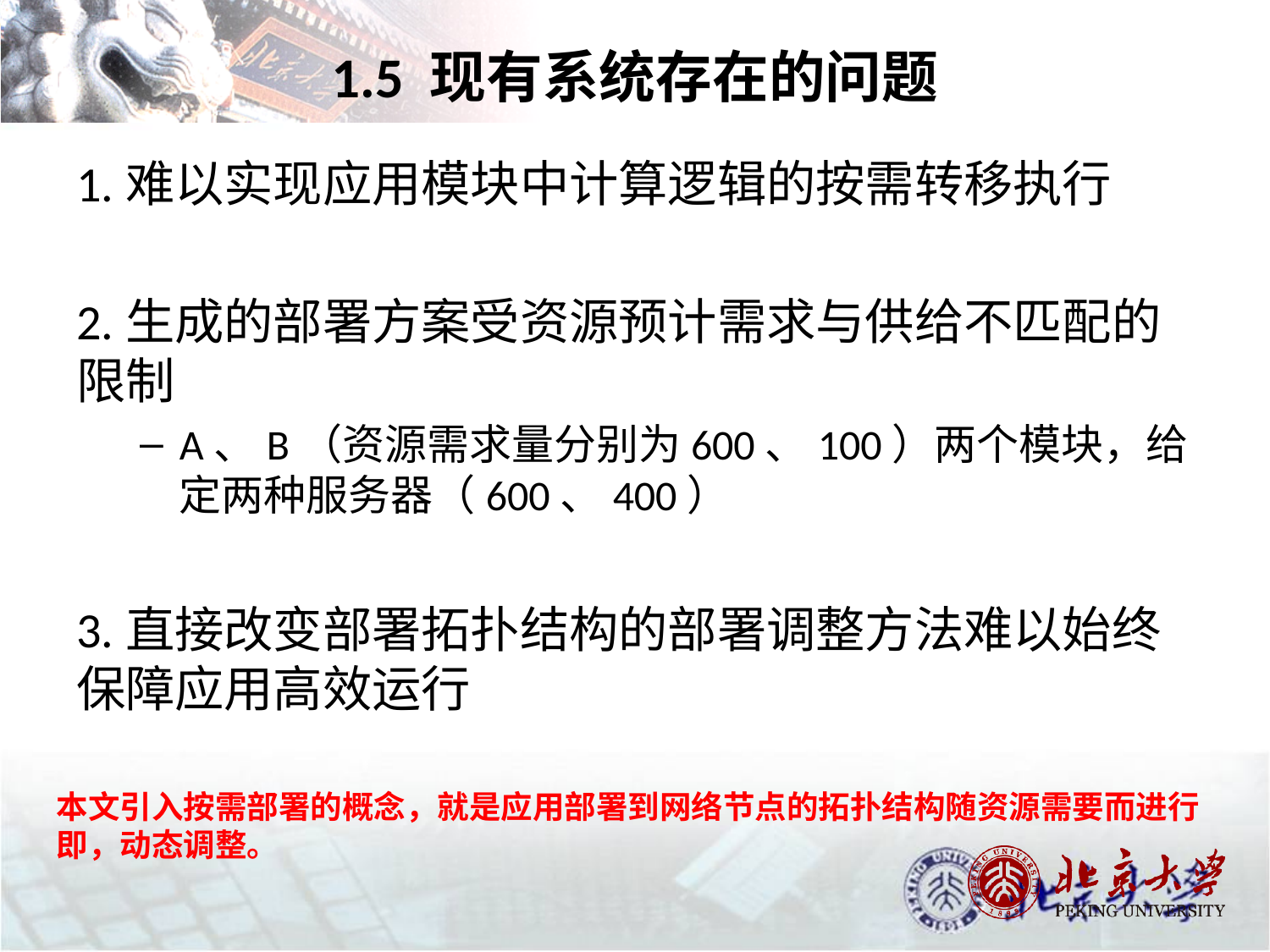

# 1.5 现有系统存在的问题
1.难以实现应用模块中计算逻辑的按需转移执行

2.生成的部署方案受资源预计需求与供给不匹配的限制
A、B（资源需求量分别为600、100）两个模块，给定两种服务器（600、400）

3.直接改变部署拓扑结构的部署调整方法难以始终保障应用高效运行
本文引入按需部署的概念，就是应用部署到网络节点的拓扑结构随资源需要而进行即，动态调整。